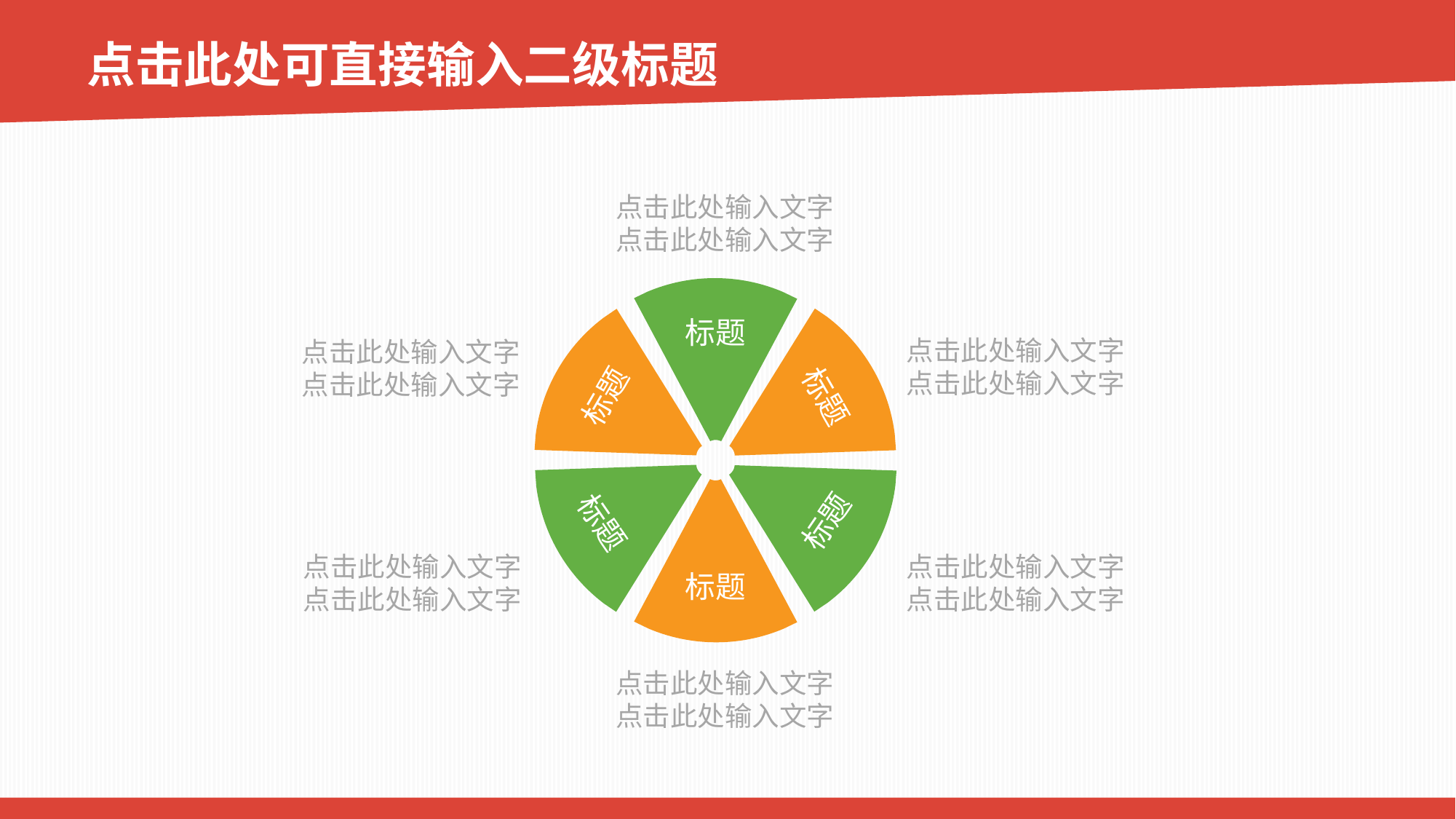

点击此处可直接输入二级标题
点击此处输入文字点击此处输入文字
标题
点击此处输入文字点击此处输入文字
点击此处输入文字点击此处输入文字
标题
标题
标题
标题
标题
点击此处输入文字点击此处输入文字
点击此处输入文字点击此处输入文字
点击此处输入文字点击此处输入文字